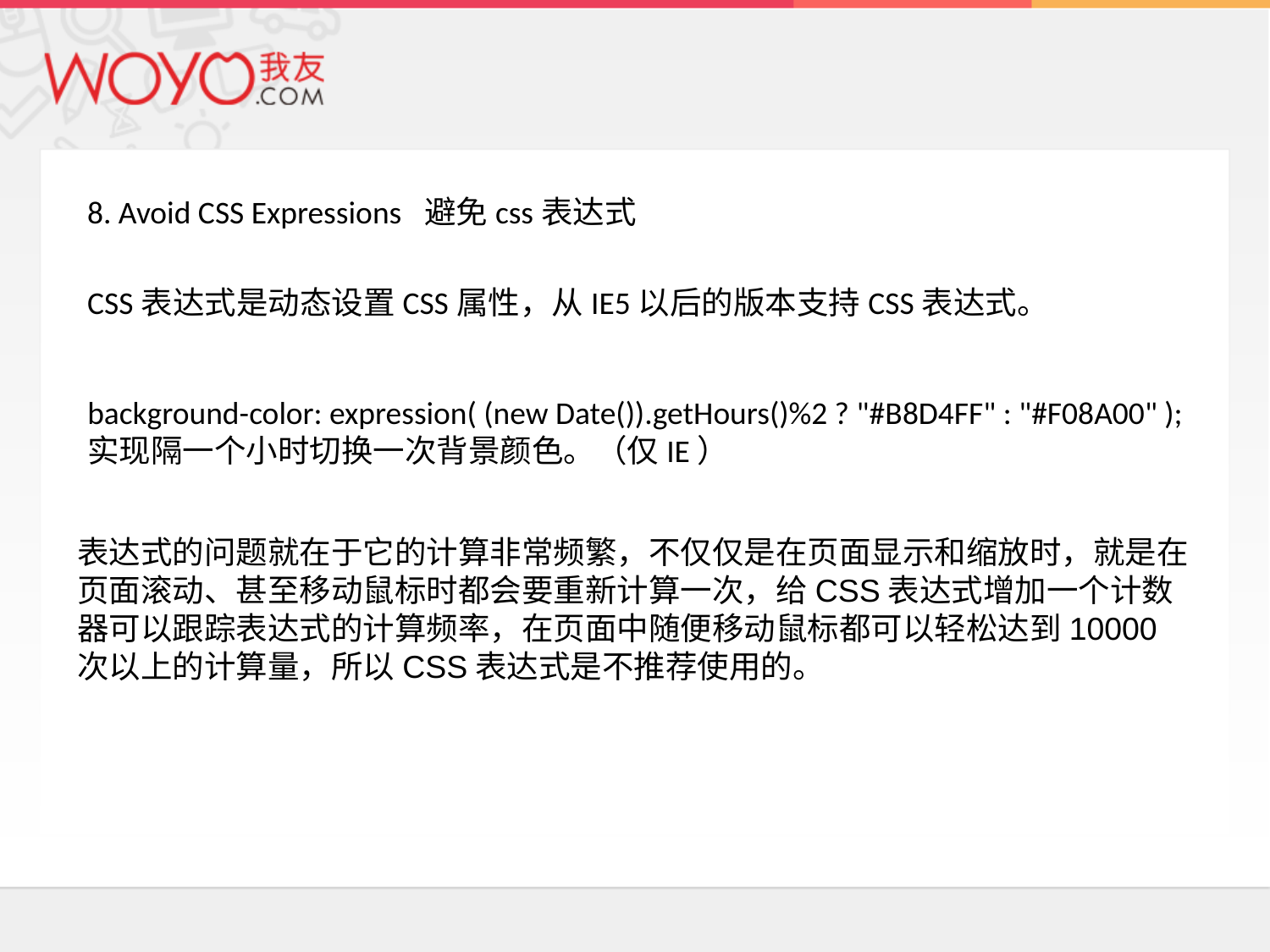

#
8. Avoid CSS Expressions  避免css表达式
CSS表达式是动态设置CSS属性，从IE5以后的版本支持CSS表达式。
background-color: expression( (new Date()).getHours()%2 ? "#B8D4FF" : "#F08A00" );
实现隔一个小时切换一次背景颜色。（仅IE）
表达式的问题就在于它的计算非常频繁，不仅仅是在页面显示和缩放时，就是在页面滚动、甚至移动鼠标时都会要重新计算一次，给CSS表达式增加一个计数器可以跟踪表达式的计算频率，在页面中随便移动鼠标都可以轻松达到10000次以上的计算量，所以CSS表达式是不推荐使用的。